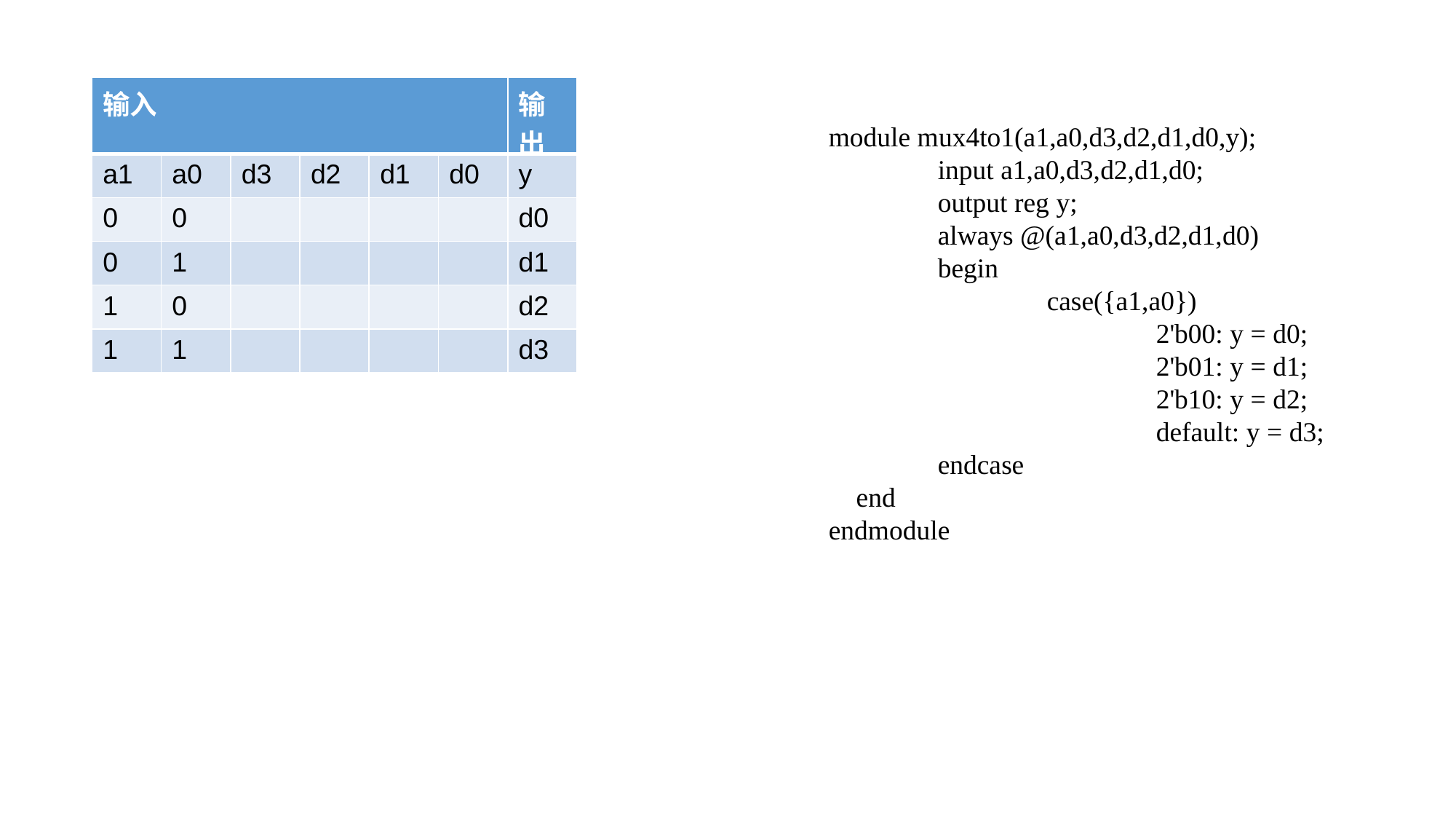

| 输入 |  |  |  |  |  | 输出 |
| --- | --- | --- | --- | --- | --- | --- |
| a1 | a0 | d3 | d2 | d1 | d0 | y |
| 0 | 0 |  |  |  |  | d0 |
| 0 | 1 |  |  |  |  | d1 |
| 1 | 0 |  |  |  |  | d2 |
| 1 | 1 |  |  |  |  | d3 |
module mux4to1(a1,a0,d3,d2,d1,d0,y);
	input a1,a0,d3,d2,d1,d0;
	output reg y;
	always @(a1,a0,d3,d2,d1,d0)
	begin
		case({a1,a0})
			2'b00: y = d0;
			2'b01: y = d1;
			2'b10: y = d2;
			default: y = d3;		endcase
    end
endmodule